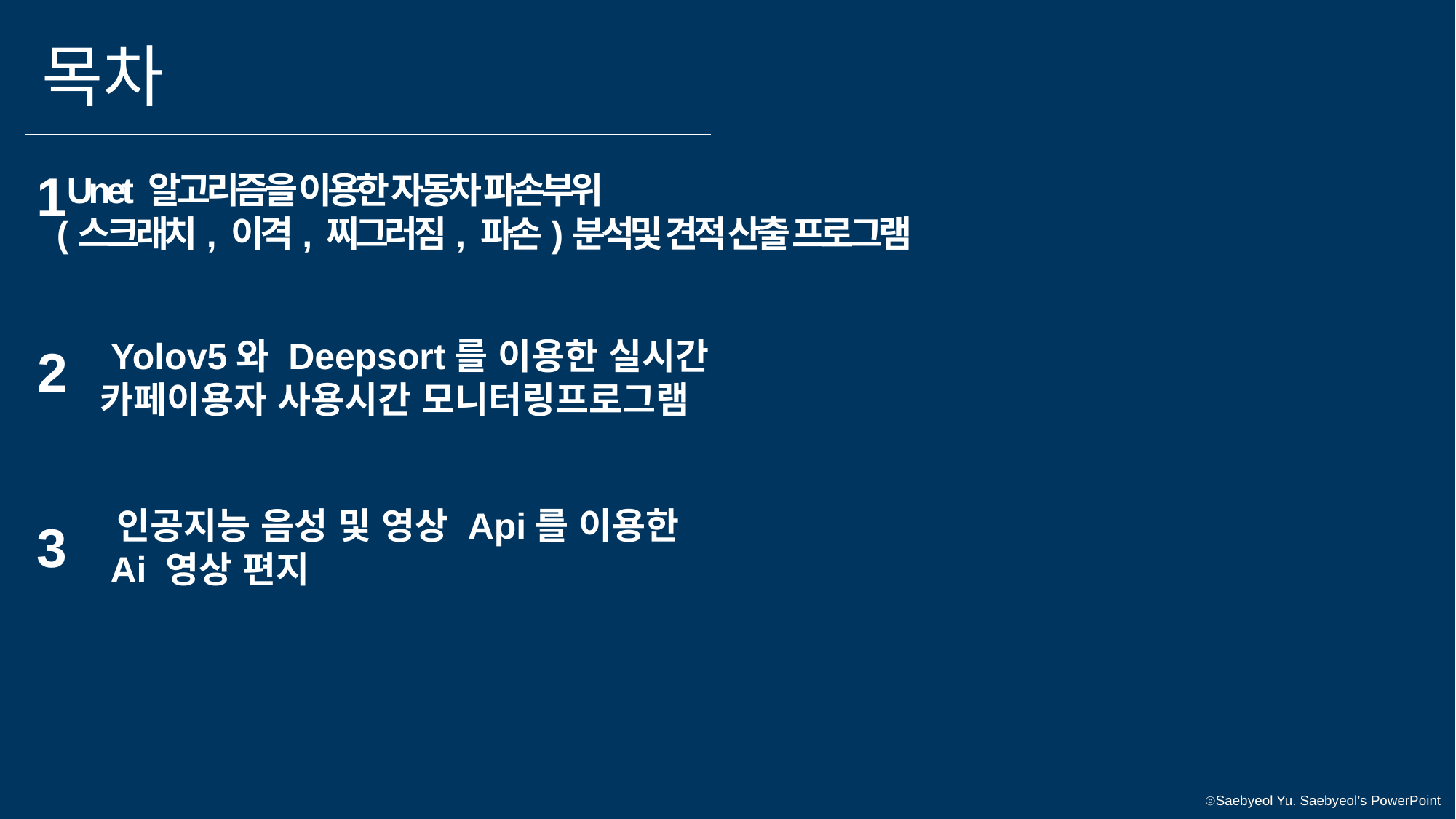

목차
1
 Unet 알고리즘을 이용한 자동차 파손부위
(스크래치, 이격, 찌그러짐, 파손)분석및 견적 산출 프로그램
 Yolov5와 Deepsort를 이용한 실시간
카페이용자 사용시간 모니터링프로그램
2
 인공지능 음성 및 영상 Api를 이용한
 Ai 영상 편지
3
ⓒSaebyeol Yu. Saebyeol’s PowerPoint